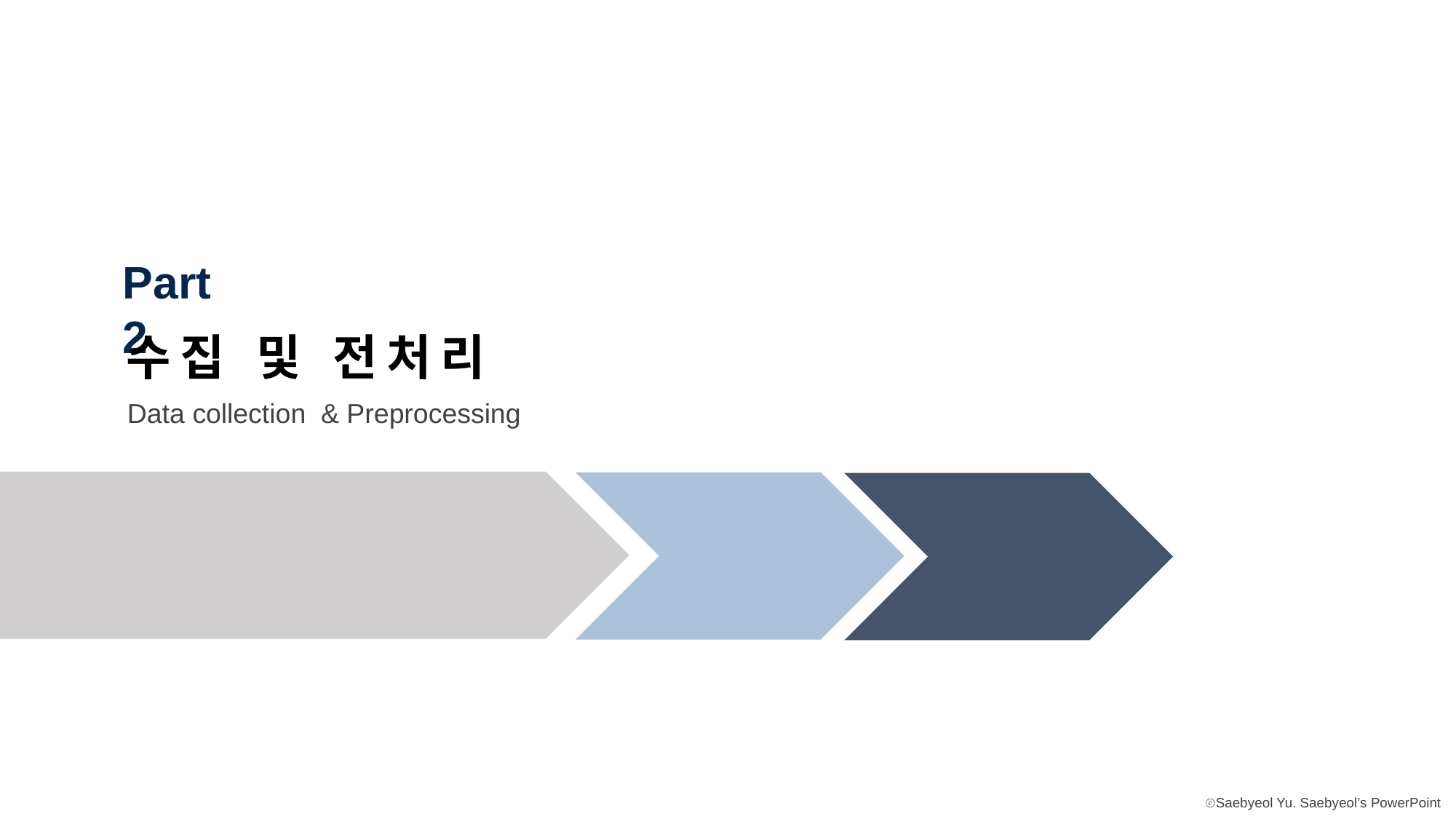

Part 2
수집 및 전처리
Data collection  & Preprocessing